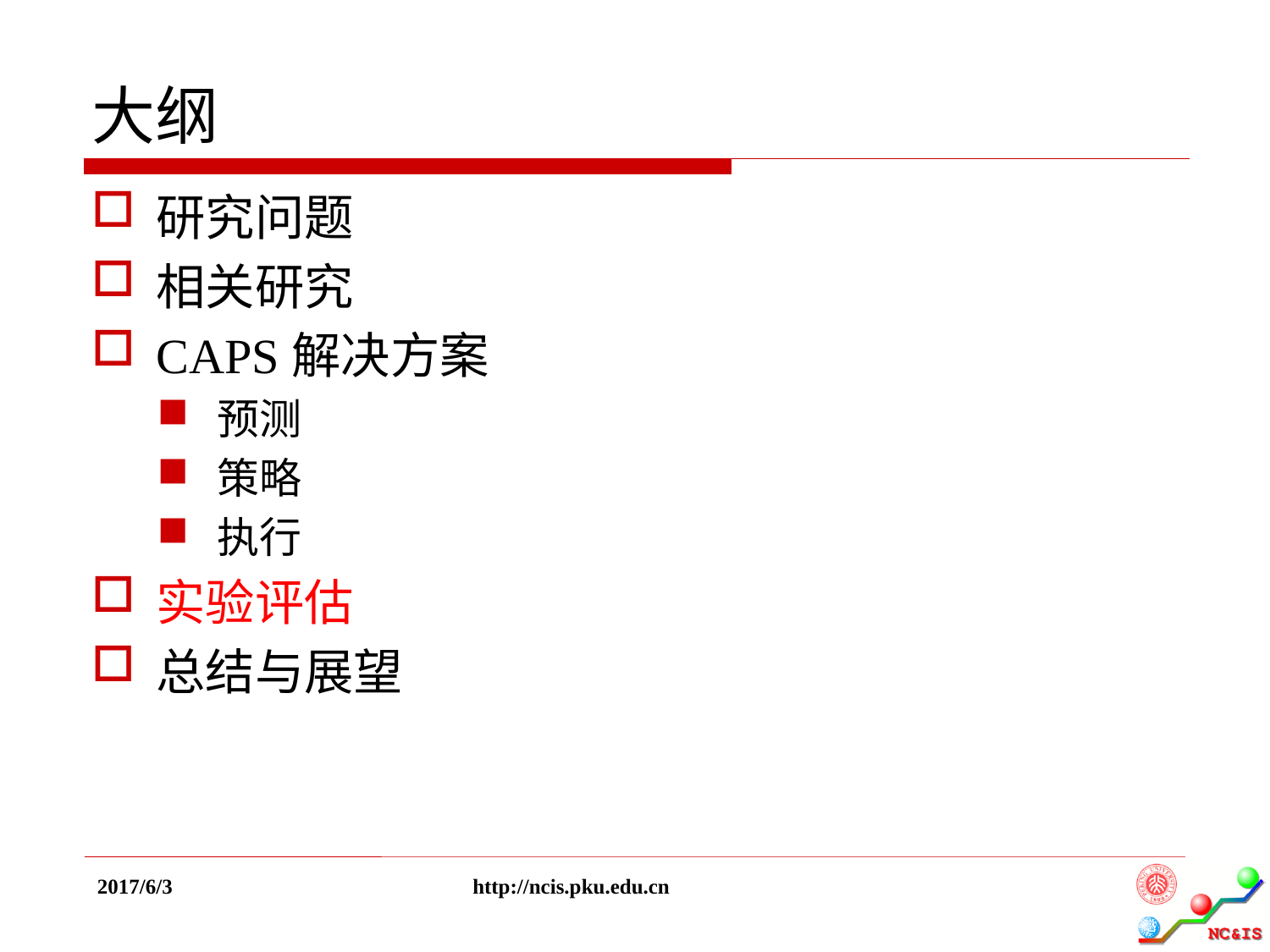

# 大纲
研究问题
相关研究
CAPS解决方案
预测
策略
执行
实验评估
总结与展望
2017/6/3
http://ncis.pku.edu.cn